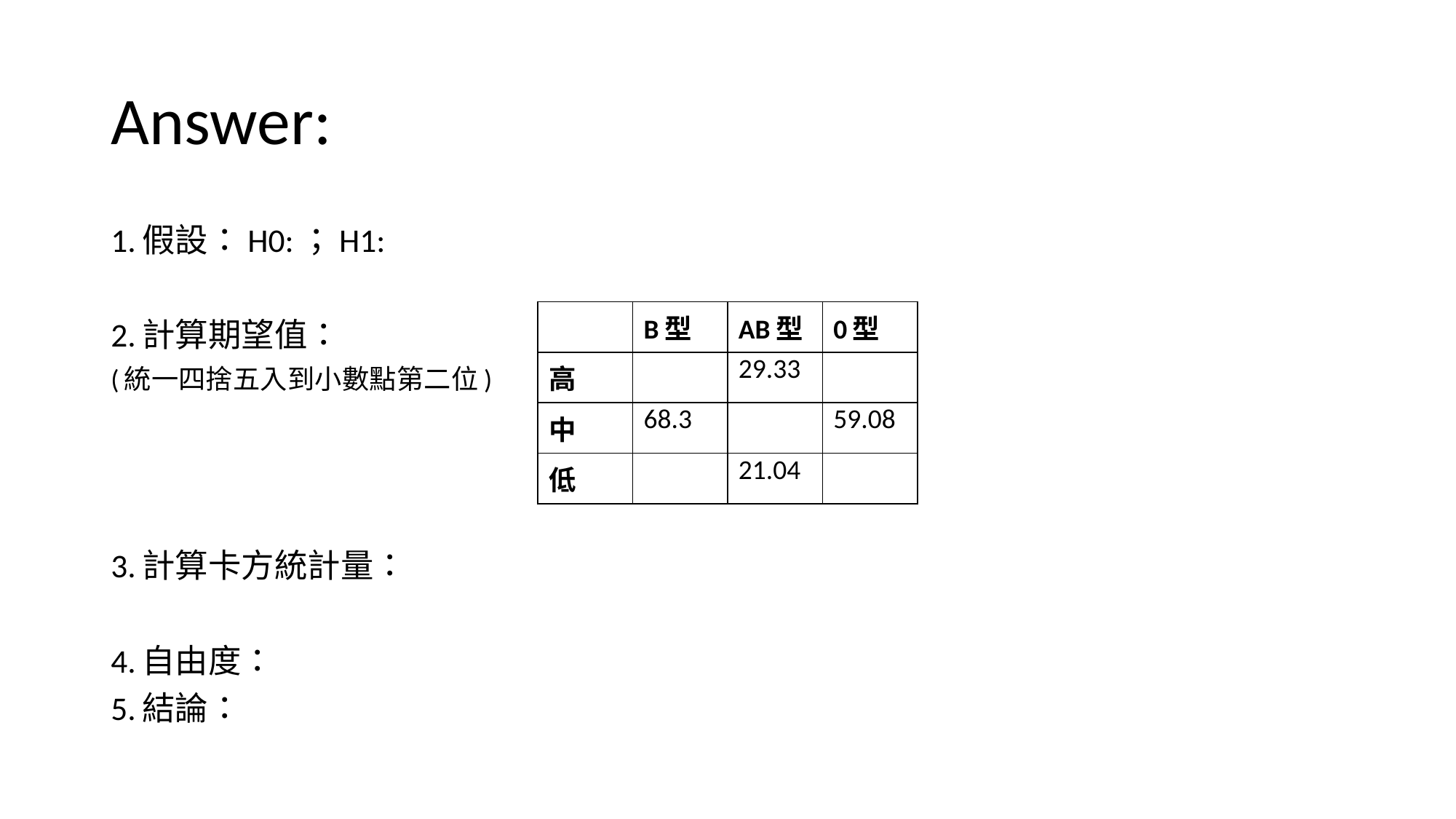

# Answer:
1.假設：H0:；H1:

2.計算期望值：
(統一四捨五入到小數點第二位)

3.計算卡方統計量：

4.自由度：
5.結論：
|  | B型 | AB型 | 0型 |
| --- | --- | --- | --- |
| 高 |  | 29.33 |  |
| 中 | 68.3 |  | 59.08 |
| 低 |  | 21.04 |  |